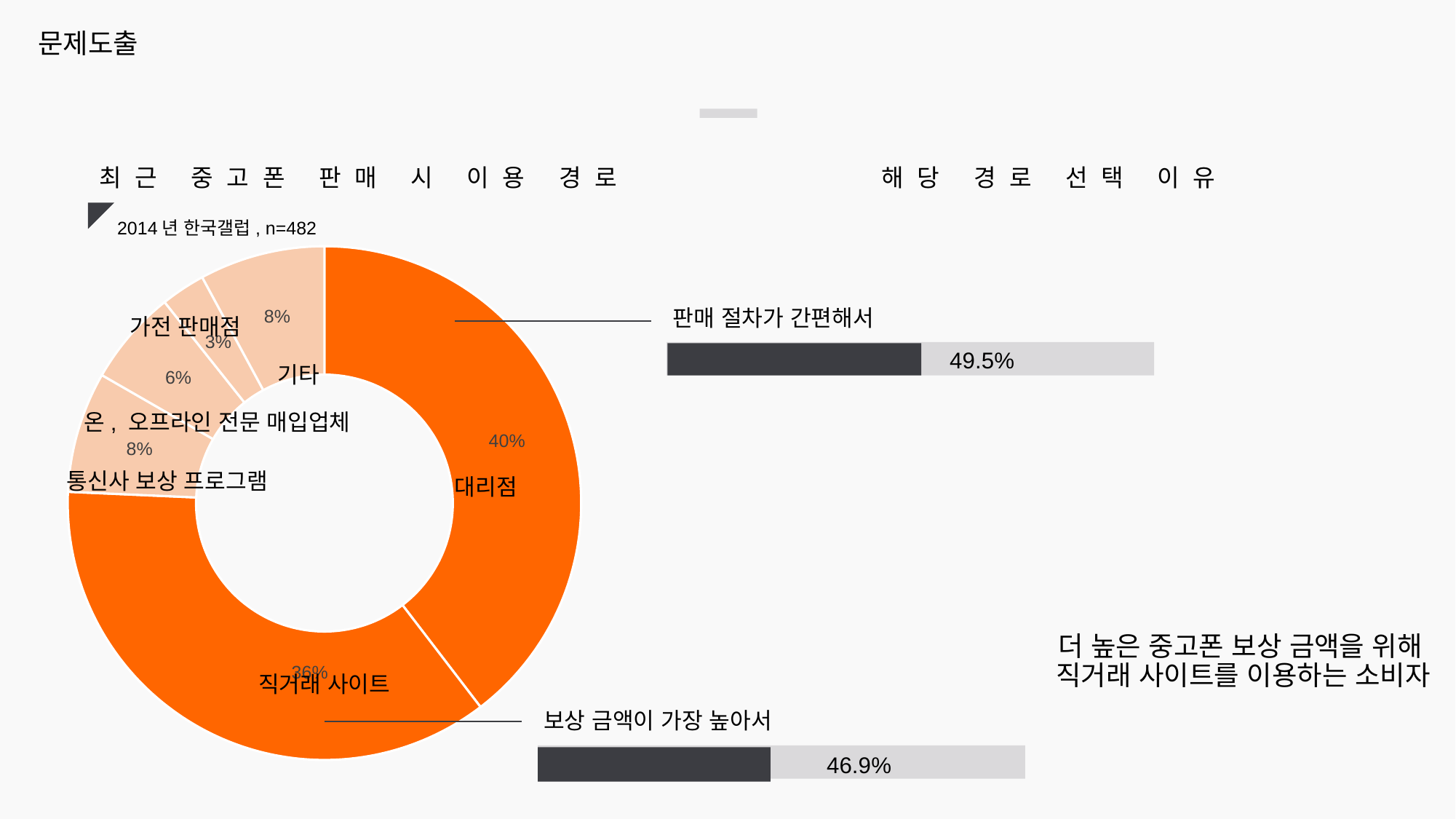

문제도출
해당 경로 선택 이유
최근 중고폰 판매 시 이용 경로
2014년 한국갤럽, n=482

### Chart

| Category | 판매 |
|---|---|
| 대리점 | 39.6 |
| 직거래 | 36.1 |
| 통신사보상 | 7.6 |
| 전문 매입업체 | 6.0 |
| 가전판매점 | 2.8 |
| 기타 | 7.9 |
판매 절차가 간편해서
가전 판매점

49.5%

기타
온, 오프라인 전문 매입업체
통신사 보상 프로그램
대리점
더 높은 중고폰 보상 금액을 위해
직거래 사이트를 이용하는 소비자
직거래 사이트
보상 금액이 가장 높아서

46.9%